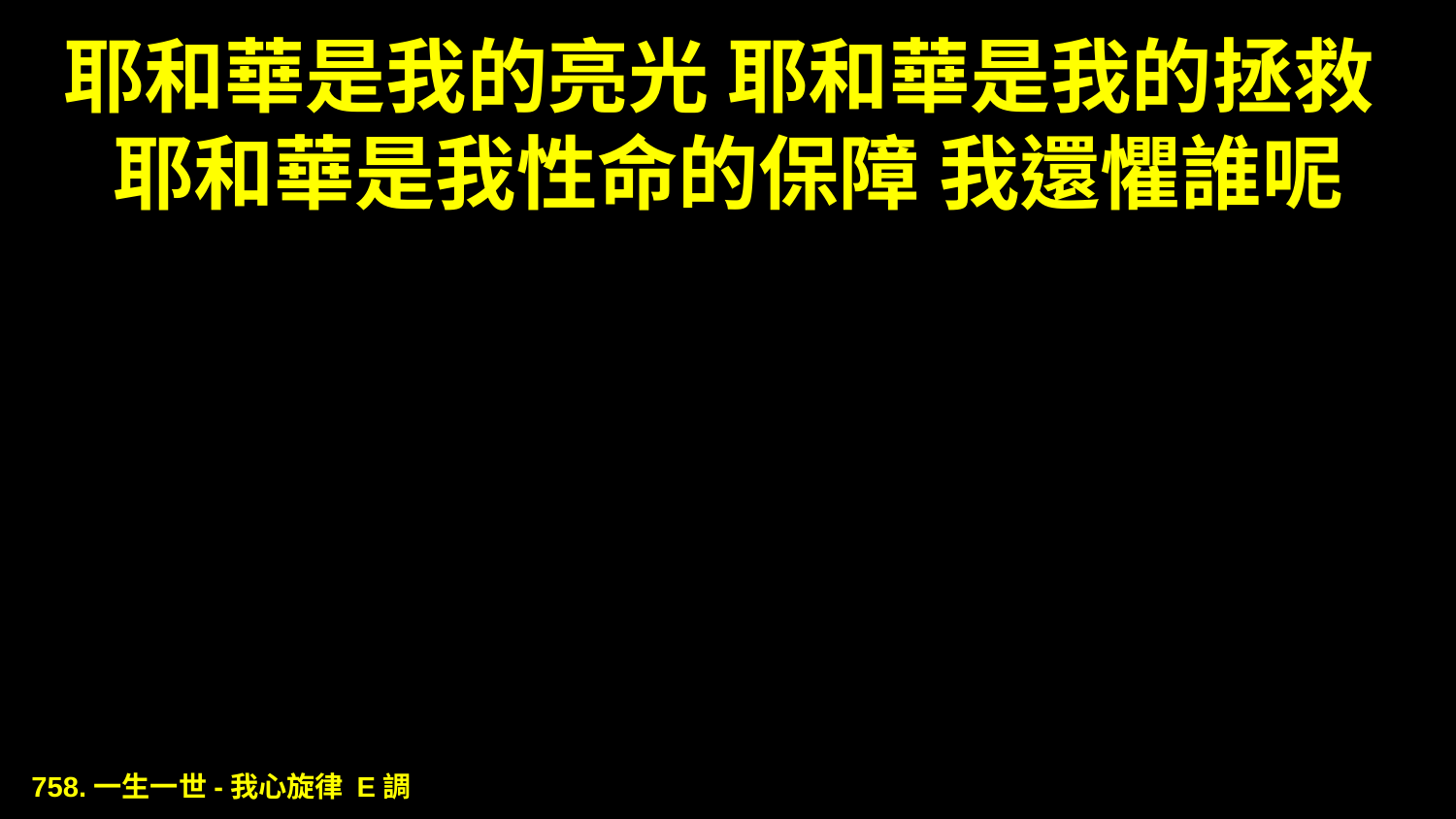

# 耶和華是我的亮光 耶和華是我的拯救 耶和華是我性命的保障 我還懼誰呢
758.一生一世-我心旋律 E調